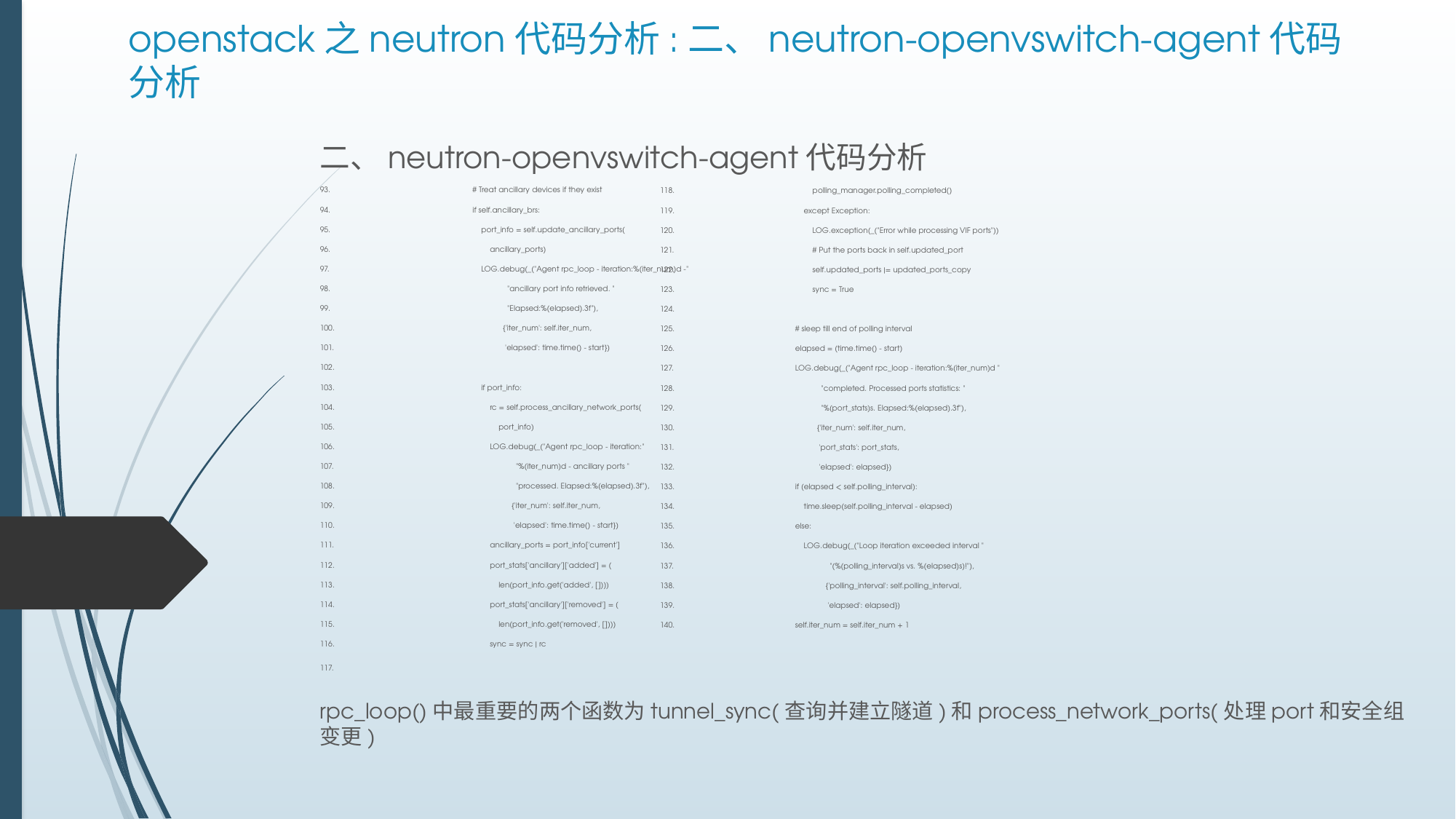

# openstack之neutron代码分析:二、neutron-openvswitch-agent代码分析
二、neutron-openvswitch-agent代码分析
93.	                    # Treat ancillary devices if they exist
94.	                    if self.ancillary_brs:
95.	                        port_info = self.update_ancillary_ports(
96.	                            ancillary_ports)
97.	                        LOG.debug(_("Agent rpc_loop - iteration:%(iter_num)d -"
98.	                                    "ancillary port info retrieved. "
99.	                                    "Elapsed:%(elapsed).3f"),
100.	                                  {'iter_num': self.iter_num,
101.	                                   'elapsed': time.time() - start})
102.
103.	                        if port_info:
104.	                            rc = self.process_ancillary_network_ports(
105.	                                port_info)
106.	                            LOG.debug(_("Agent rpc_loop - iteration:"
107.	                                        "%(iter_num)d - ancillary ports "
108.	                                        "processed. Elapsed:%(elapsed).3f"),
109.	                                      {'iter_num': self.iter_num,
110.	                                       'elapsed': time.time() - start})
111.	                            ancillary_ports = port_info['current']
112.	                            port_stats['ancillary']['added'] = (
113.	                                len(port_info.get('added', [])))
114.	                            port_stats['ancillary']['removed'] = (
115.	                                len(port_info.get('removed', [])))
116.	                            sync = sync | rc
117.
118.	                    polling_manager.polling_completed()
119.	                except Exception:
120.	                    LOG.exception(_("Error while processing VIF ports"))
121.	                    # Put the ports back in self.updated_port
122.	                    self.updated_ports |= updated_ports_copy
123.	                    sync = True
124.
125.	            # sleep till end of polling interval
126.	            elapsed = (time.time() - start)
127.	            LOG.debug(_("Agent rpc_loop - iteration:%(iter_num)d "
128.	                        "completed. Processed ports statistics: "
129.	                        "%(port_stats)s. Elapsed:%(elapsed).3f"),
130.	                      {'iter_num': self.iter_num,
131.	                       'port_stats': port_stats,
132.	                       'elapsed': elapsed})
133.	            if (elapsed < self.polling_interval):
134.	                time.sleep(self.polling_interval - elapsed)
135.	            else:
136.	                LOG.debug(_("Loop iteration exceeded interval "
137.	                            "(%(polling_interval)s vs. %(elapsed)s)!"),
138.	                          {'polling_interval': self.polling_interval,
139.	                           'elapsed': elapsed})
140.	            self.iter_num = self.iter_num + 1
rpc_loop()中最重要的两个函数为tunnel_sync(查询并建立隧道)和process_network_ports(处理port和安全组变更)